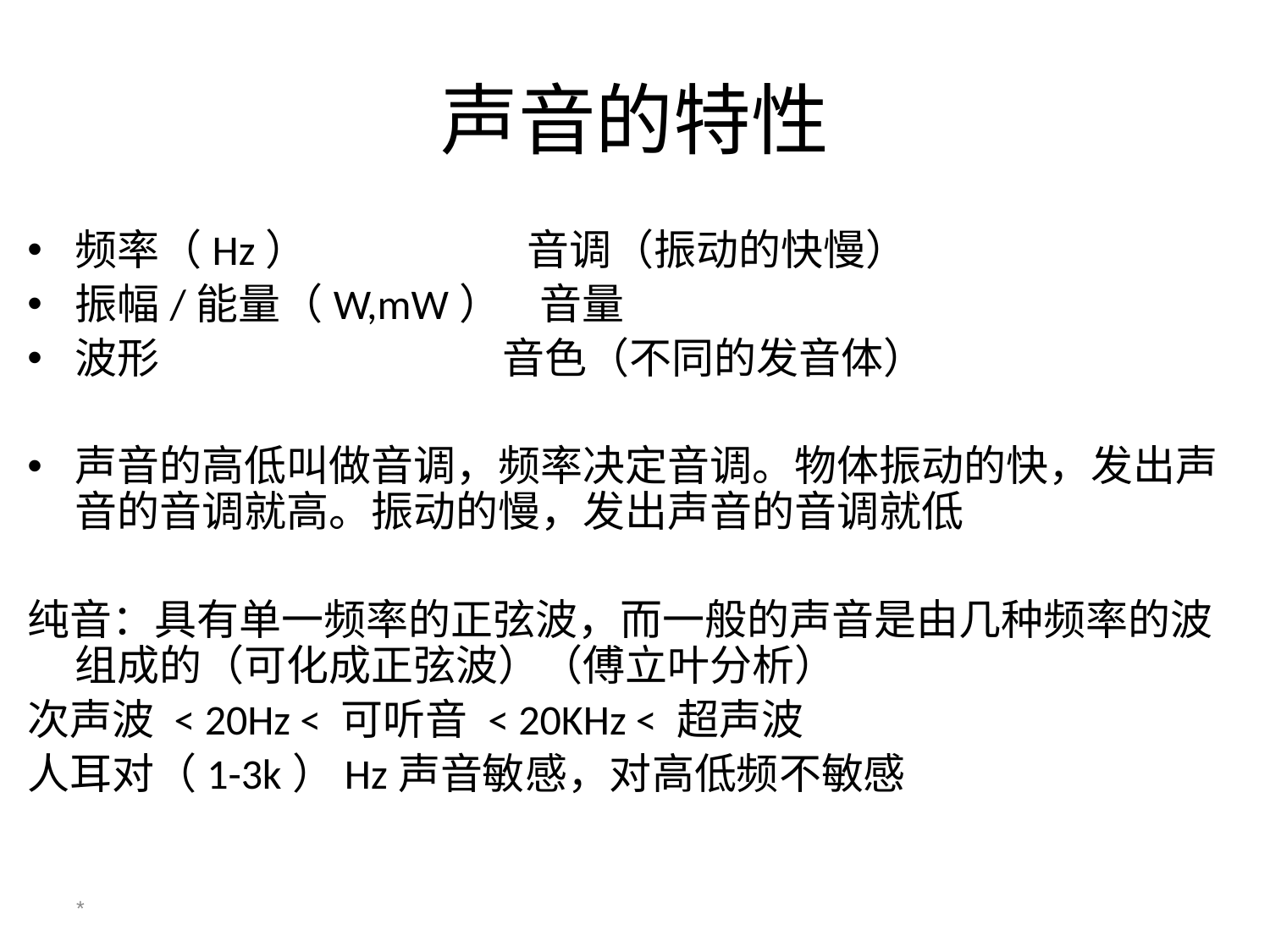

声音的特性
频率（Hz）                       音调（振动的快慢）
振幅/能量（W,mW）    音量
波形                                    音色（不同的发音体）

声音的高低叫做音调，频率决定音调。物体振动的快，发出声音的音调就高。振动的慢，发出声音的音调就低

纯音：具有单一频率的正弦波，而一般的声音是由几种频率的波组成的（可化成正弦波）（傅立叶分析）
次声波 < 20Hz < 可听音 < 20KHz < 超声波
人耳对（1-3k）Hz声音敏感，对高低频不敏感
*